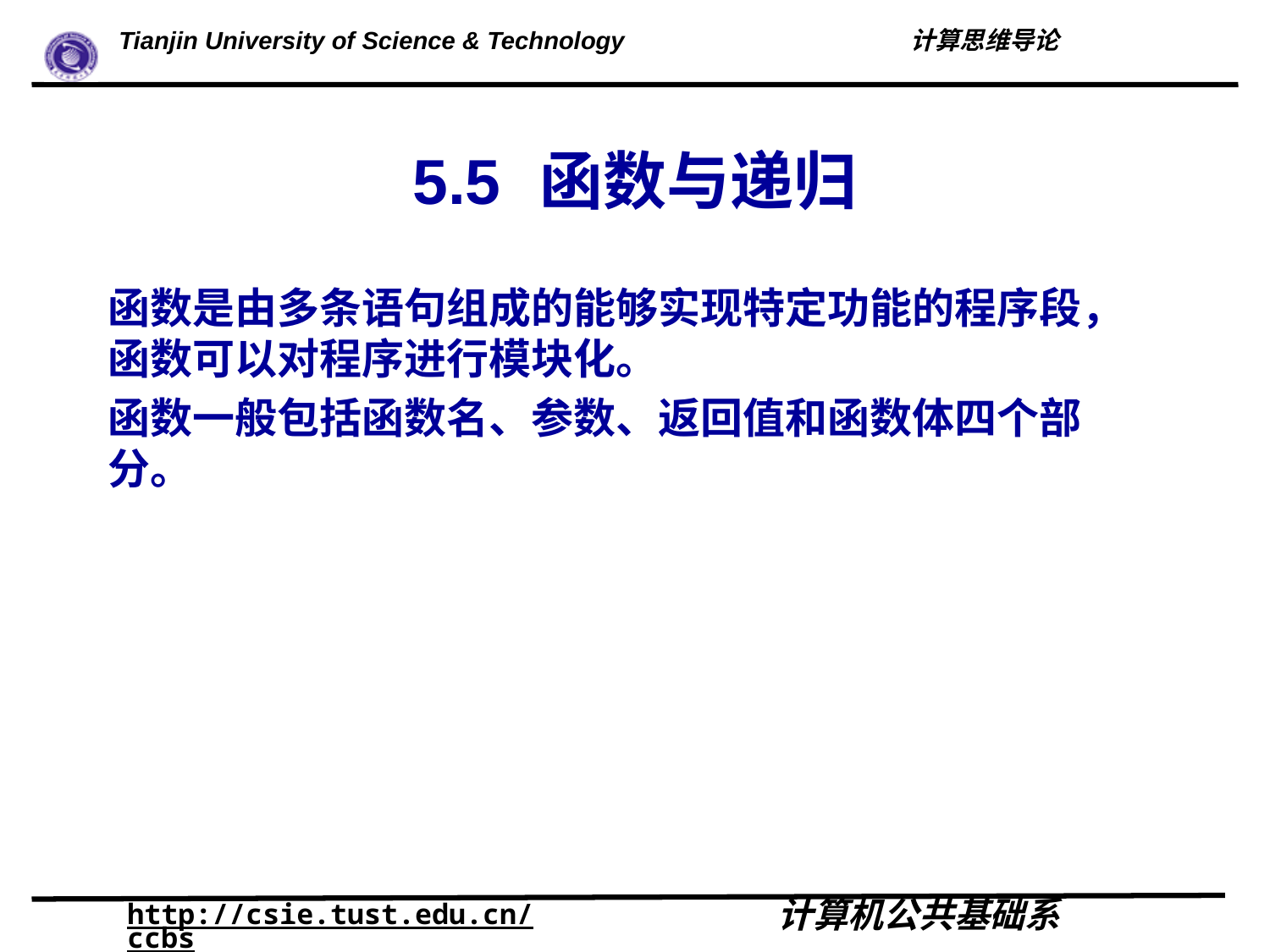

# 5.5	函数与递归
函数是由多条语句组成的能够实现特定功能的程序段，函数可以对程序进行模块化。
函数一般包括函数名、参数、返回值和函数体四个部分。